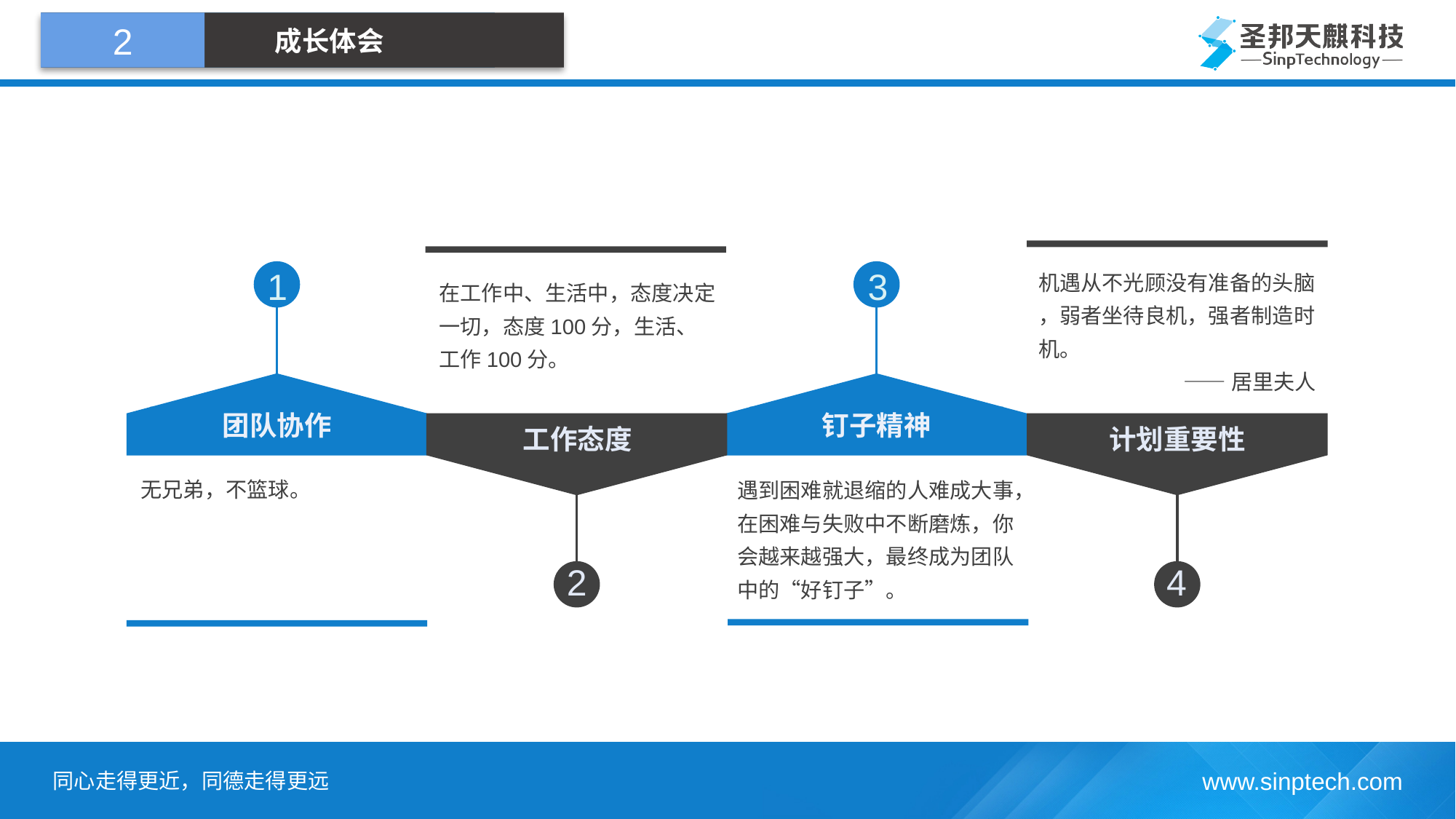

2

                   成长体会

机遇从不光顾没有准备的头脑 ，弱者坐待良机，强者制造时机。
——居里夫人
3
1

在工作中、生活中，态度决定一切，态度100分，生活、工作100分。

团队协作

钉子精神

工作态度

计划重要性
无兄弟，不篮球。
遇到困难就退缩的人难成大事，在困难与失败中不断磨炼，你会越来越强大，最终成为团队中的“好钉子”。
2

4